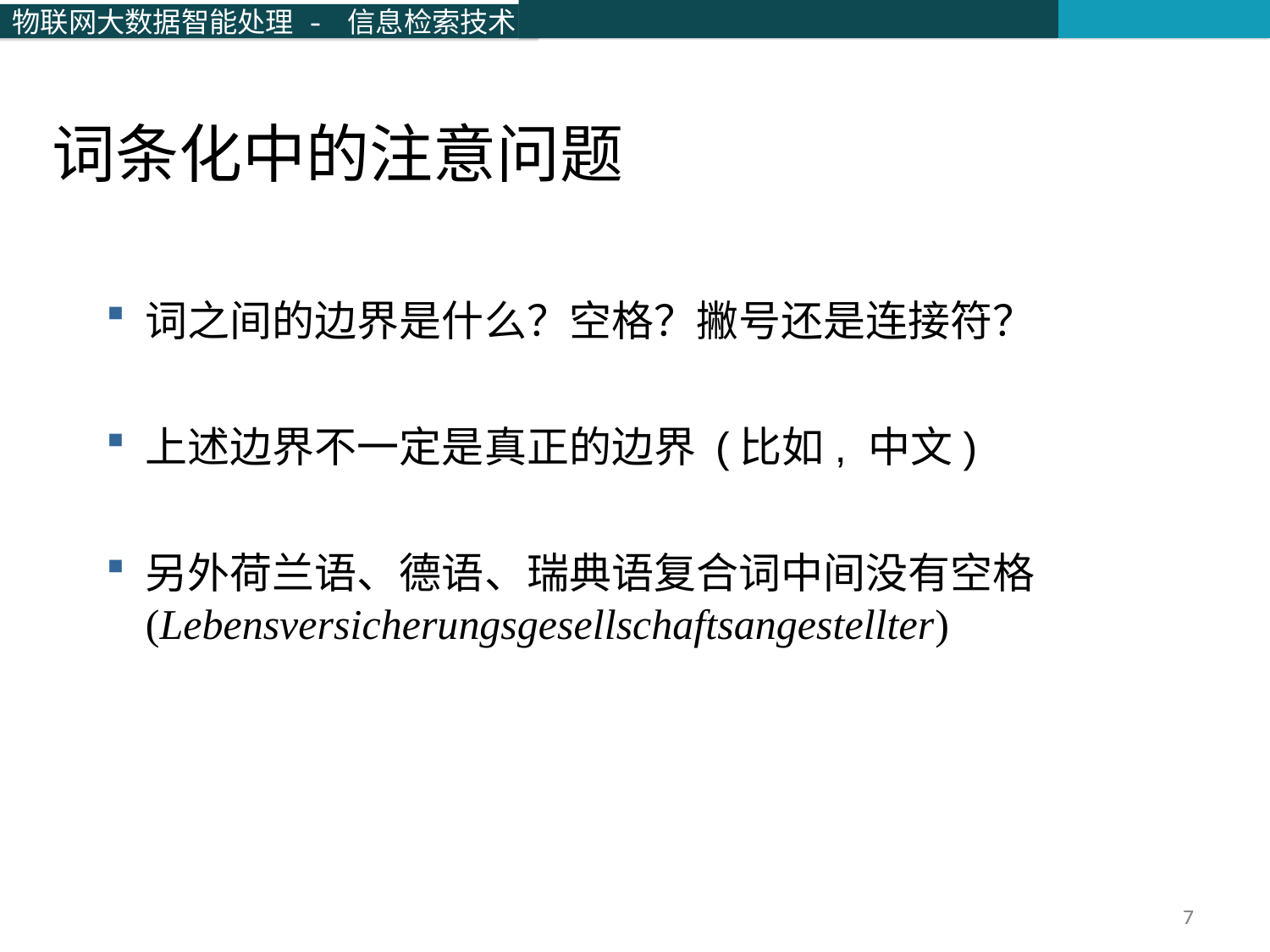

词条化中的注意问题
词之间的边界是什么？空格？撇号还是连接符？

上述边界不一定是真正的边界 (比如, 中文)

另外荷兰语、德语、瑞典语复合词中间没有空格 (Lebensversicherungsgesellschaftsangestellter)
7
7